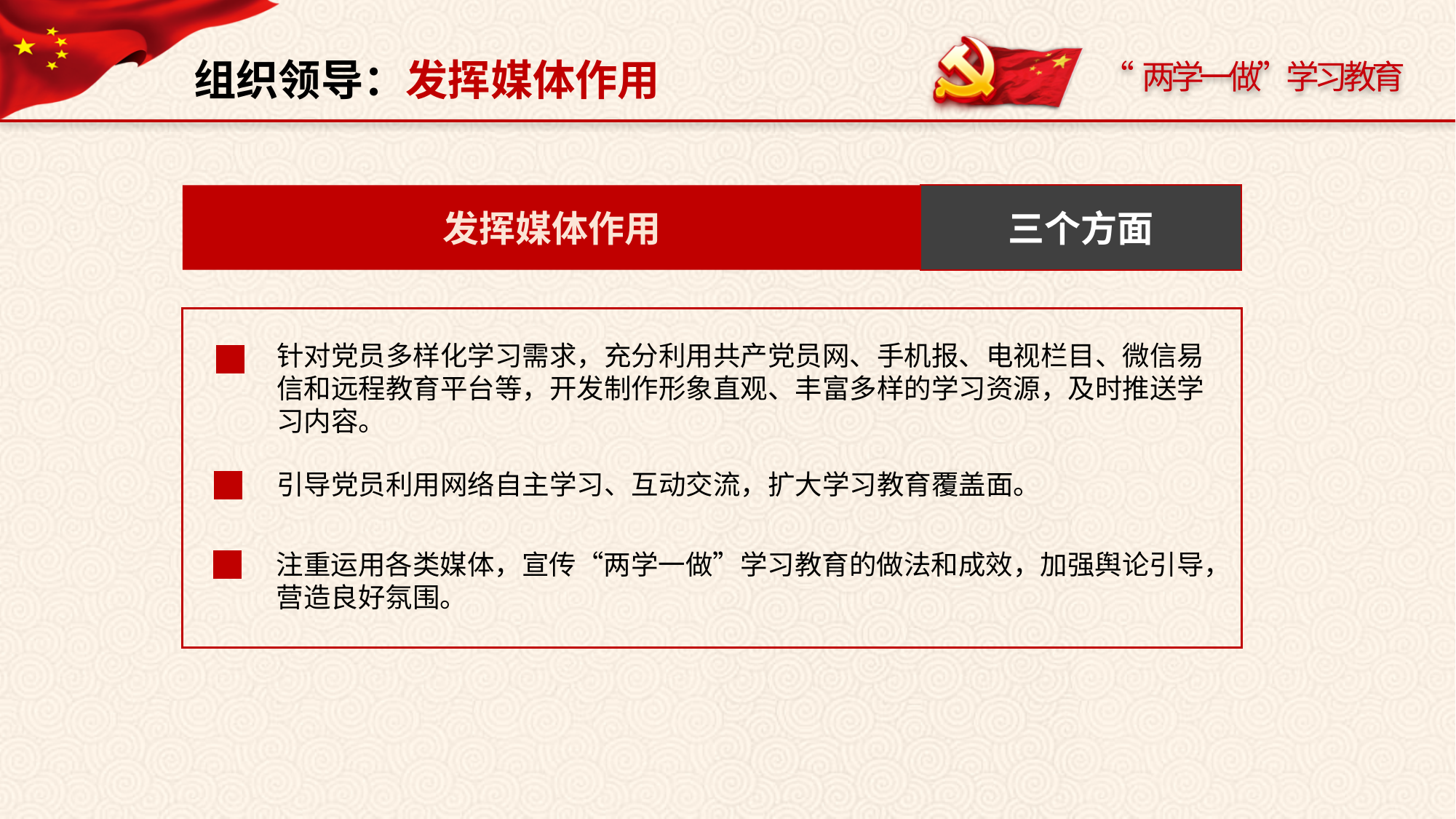

组织领导：发挥媒体作用

发挥媒体作用
三个方面

针对党员多样化学习需求，充分利用共产党员网、手机报、电视栏目、微信易信和远程教育平台等，开发制作形象直观、丰富多样的学习资源，及时推送学习内容。

引导党员利用网络自主学习、互动交流，扩大学习教育覆盖面。

注重运用各类媒体，宣传“两学一做”学习教育的做法和成效，加强舆论引导，营造良好氛围。